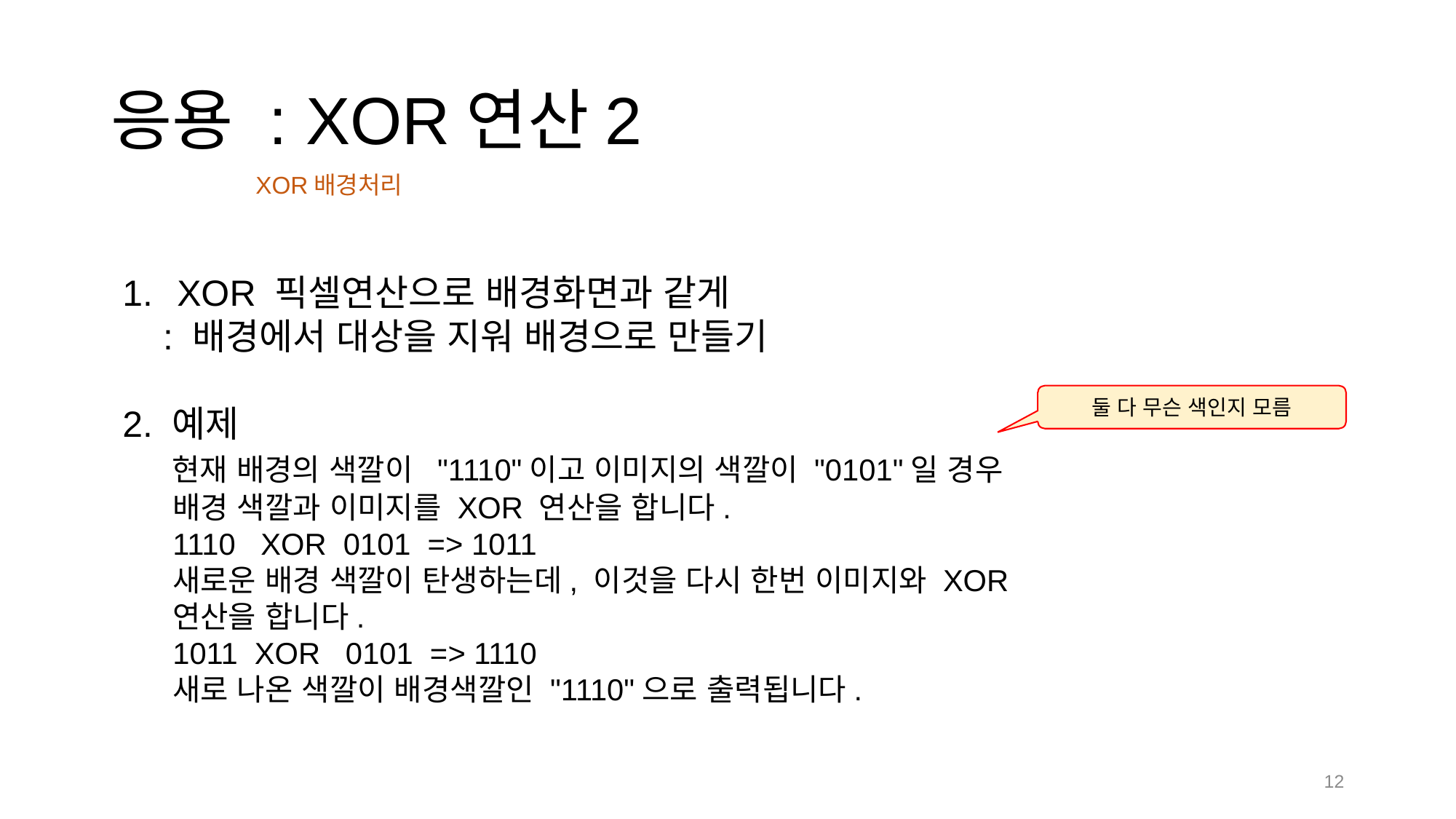

# 응용 : XOR연산2
XOR배경처리
XOR 픽셀연산으로 배경화면과 같게
    : 배경에서 대상을 지워 배경으로 만들기

2. 예제
    현재 배경의 색깔이  "1110"이고 이미지의 색깔이 "0101"일 경우
     배경 색깔과 이미지를 XOR 연산을 합니다.
      1110   XOR  0101  => 1011
     새로운 배경 색깔이 탄생하는데, 이것을 다시 한번 이미지와 XOR
     연산을 합니다.
      1011  XOR   0101  => 1110
     새로 나온 색깔이 배경색깔인 "1110"으로 출력됩니다.
둘 다 무슨 색인지 모름
12